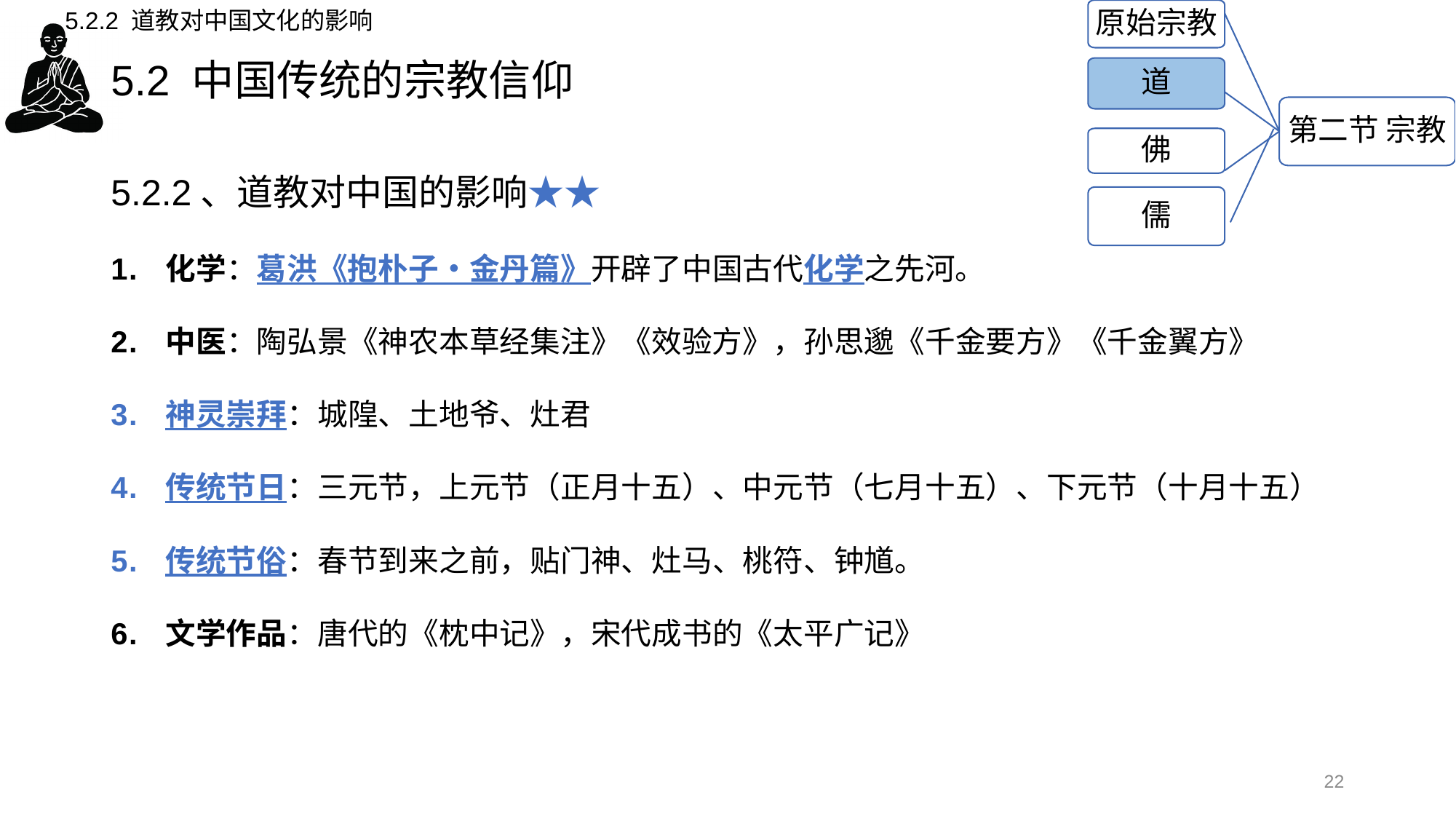

5.2.2 道教对中国文化的影响
原始宗教
# 5.2 中国传统的宗教信仰
道

第二节 宗教

佛
5.2.2、道教对中国的影响★★
化学：葛洪《抱朴子•金丹篇》开辟了中国古代化学之先河。
中医：陶弘景《神农本草经集注》《效验方》，孙思邈《千金要方》《千金翼方》
神灵崇拜：城隍、土地爷、灶君
传统节日：三元节，上元节（正月十五）、中元节（七月十五）、下元节（十月十五）
传统节俗：春节到来之前，贴门神、灶马、桃符、钟馗。
文学作品：唐代的《枕中记》，宋代成书的《太平广记》

儒
22